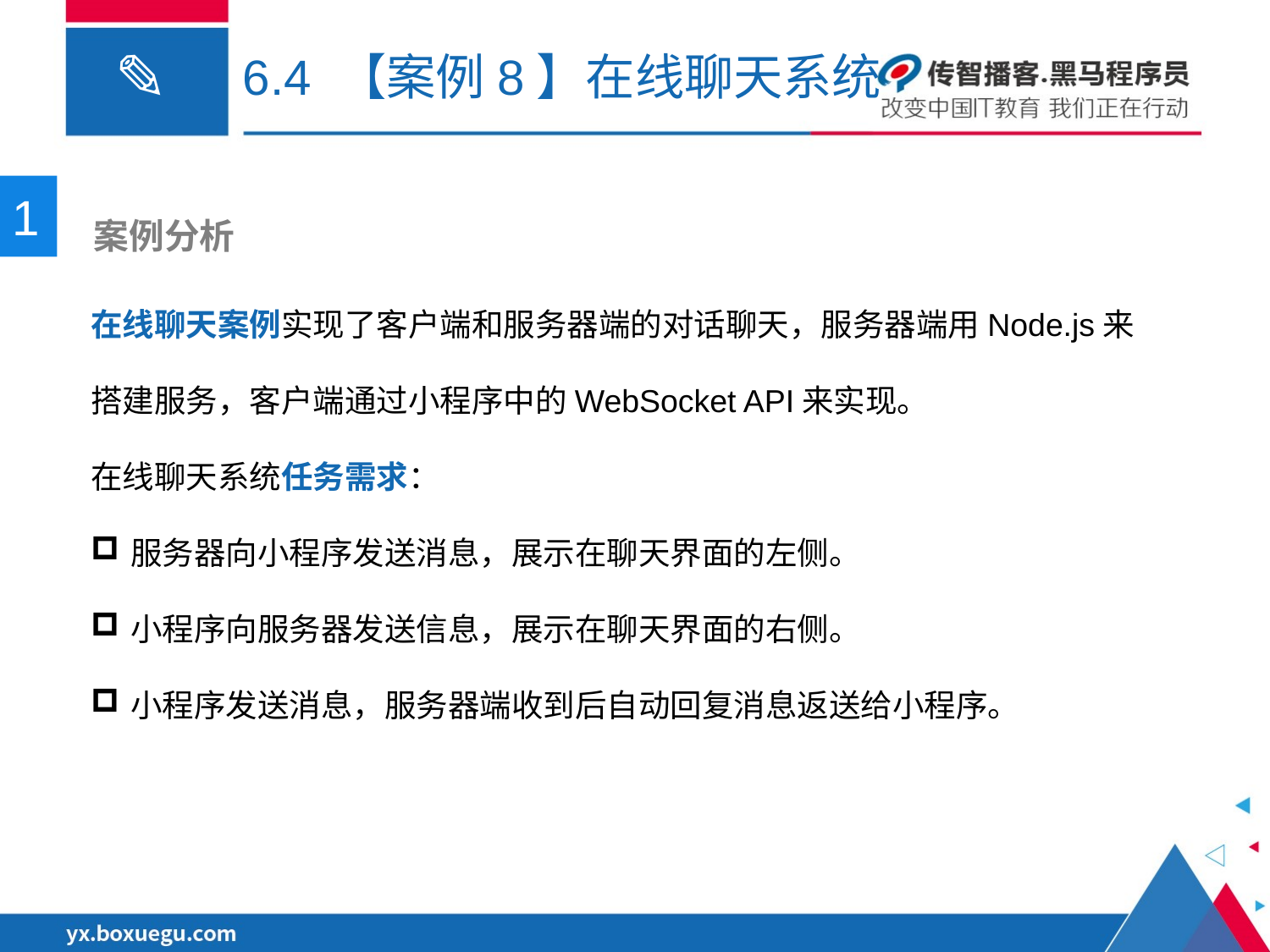

# 6.4 【案例8】在线聊天系统

1
  案例分析
在线聊天案例实现了客户端和服务器端的对话聊天，服务器端用Node.js来搭建服务，客户端通过小程序中的WebSocket API来实现。
在线聊天系统任务需求：
服务器向小程序发送消息，展示在聊天界面的左侧。
小程序向服务器发送信息，展示在聊天界面的右侧。
小程序发送消息，服务器端收到后自动回复消息返送给小程序。